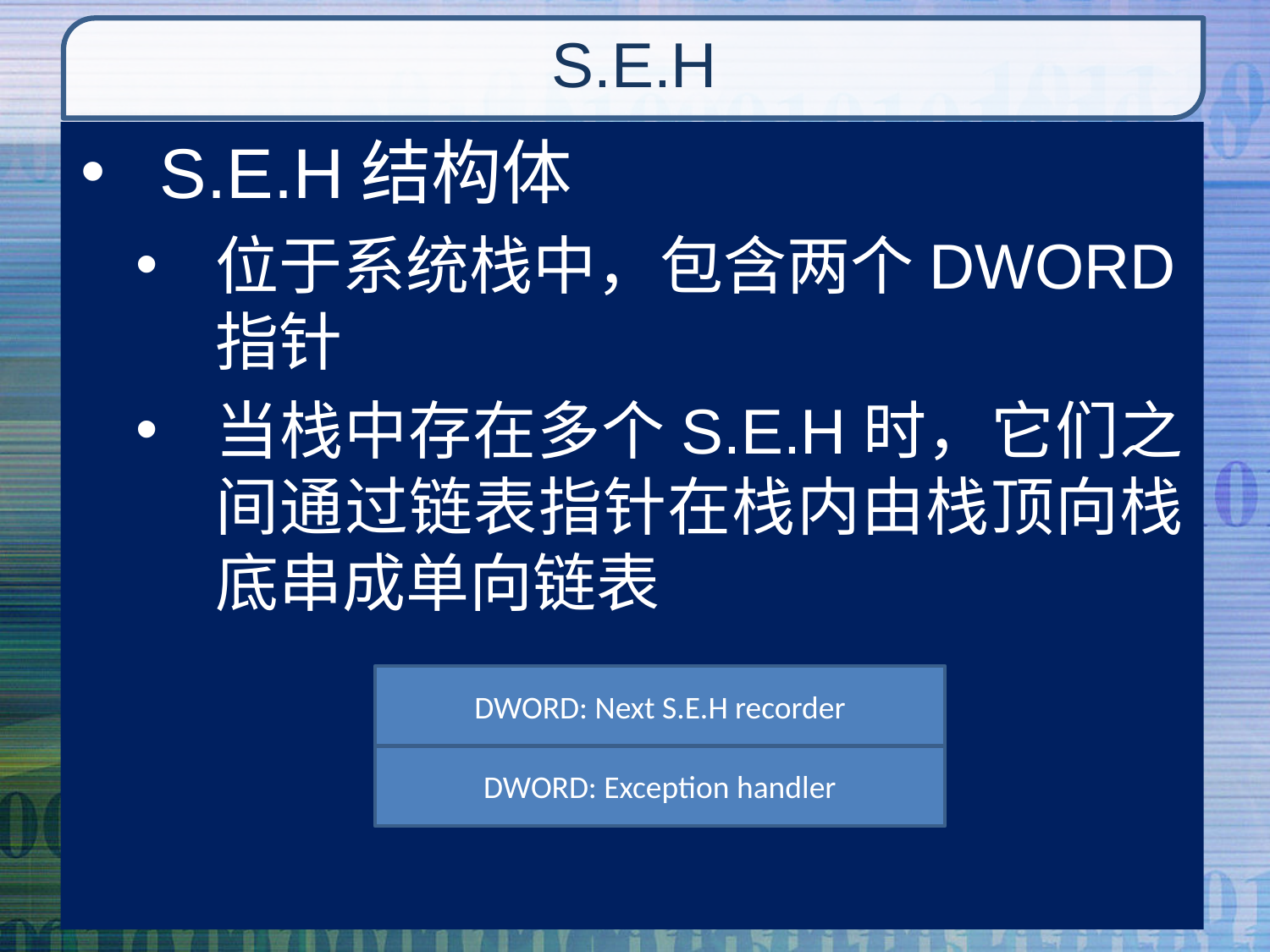

# S.E.H
S.E.H结构体
位于系统栈中，包含两个DWORD指针
当栈中存在多个S.E.H时，它们之间通过链表指针在栈内由栈顶向栈底串成单向链表
DWORD: Next S.E.H recorder
DWORD: Exception handler